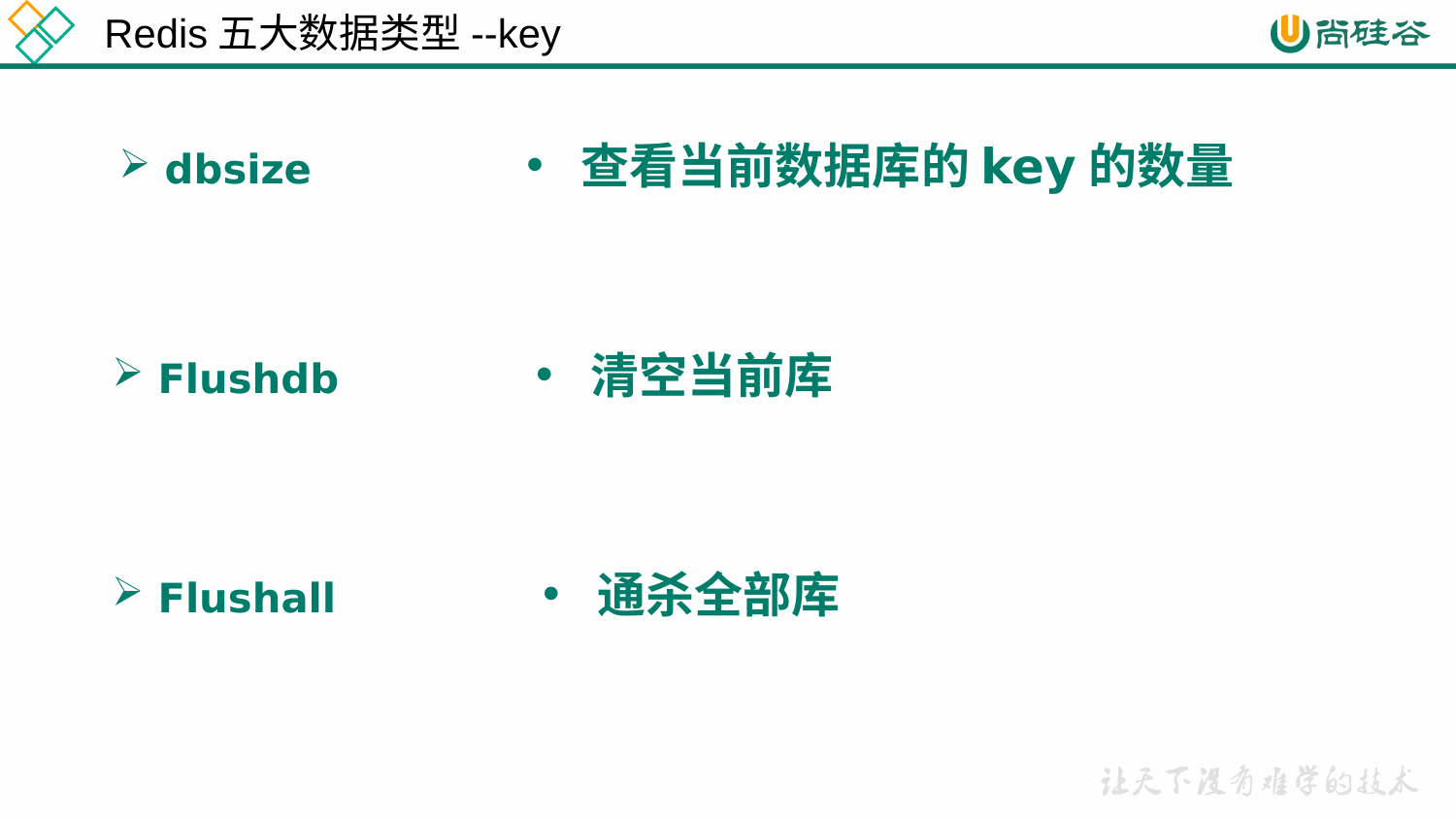

Redis五大数据类型--key
查看当前数据库的key的数量
dbsize
清空当前库
Flushdb
通杀全部库
Flushall